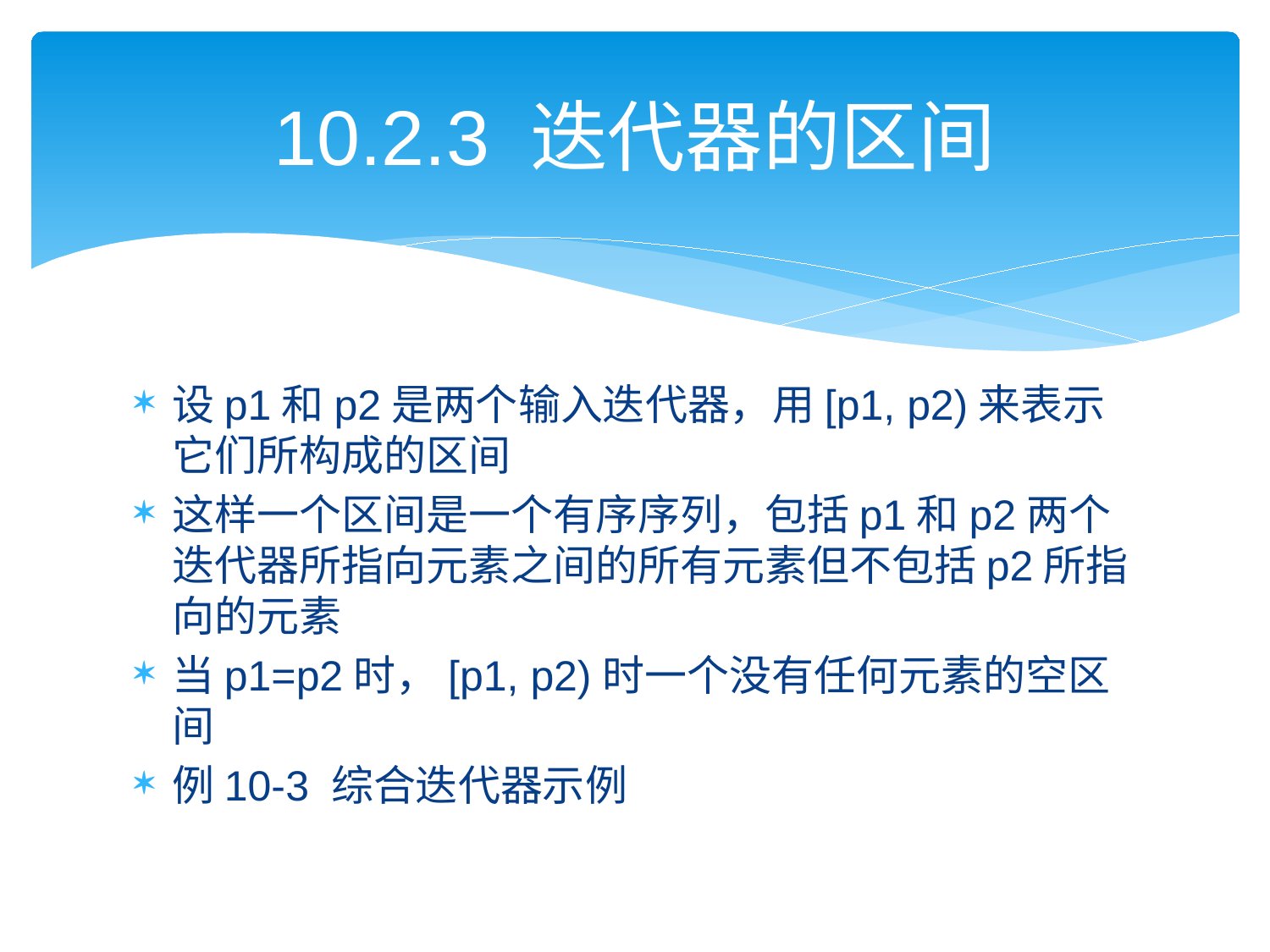

# 10.2.3 迭代器的区间
设p1和p2是两个输入迭代器，用[p1, p2)来表示它们所构成的区间
这样一个区间是一个有序序列，包括p1和p2两个迭代器所指向元素之间的所有元素但不包括p2所指向的元素
当p1=p2时，[p1, p2)时一个没有任何元素的空区间
例10-3 综合迭代器示例